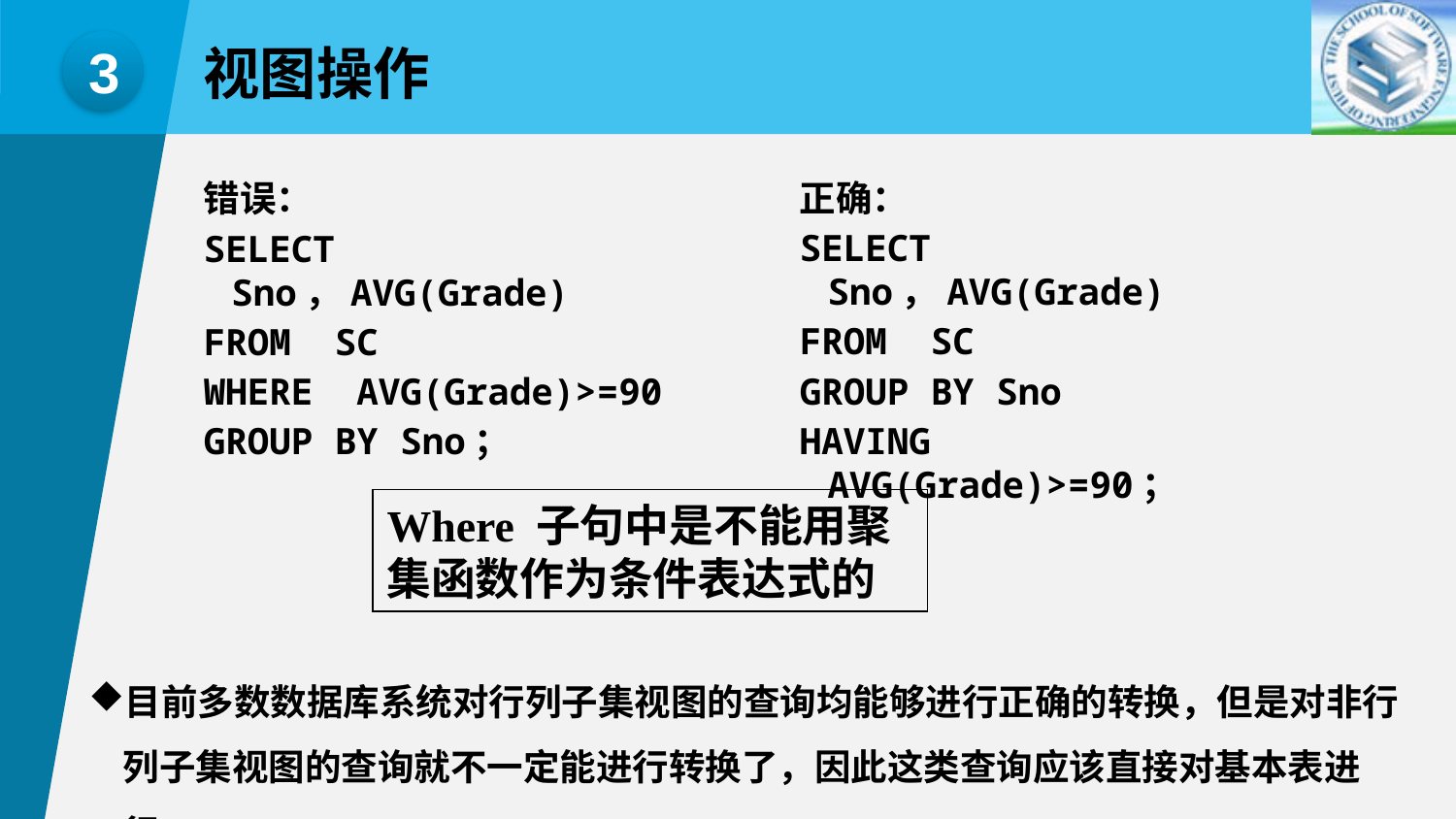

3
视图操作
正确：
SELECT  Sno，AVG(Grade)
FROM  SC
GROUP BY Sno
HAVING AVG(Grade)>=90；
错误：
SELECT Sno，AVG(Grade)
FROM  SC
WHERE  AVG(Grade)>=90
GROUP BY Sno；

Where 子句中是不能用聚集函数作为条件表达式的
目前多数数据库系统对行列子集视图的查询均能够进行正确的转换，但是对非行列子集视图的查询就不一定能进行转换了，因此这类查询应该直接对基本表进行。